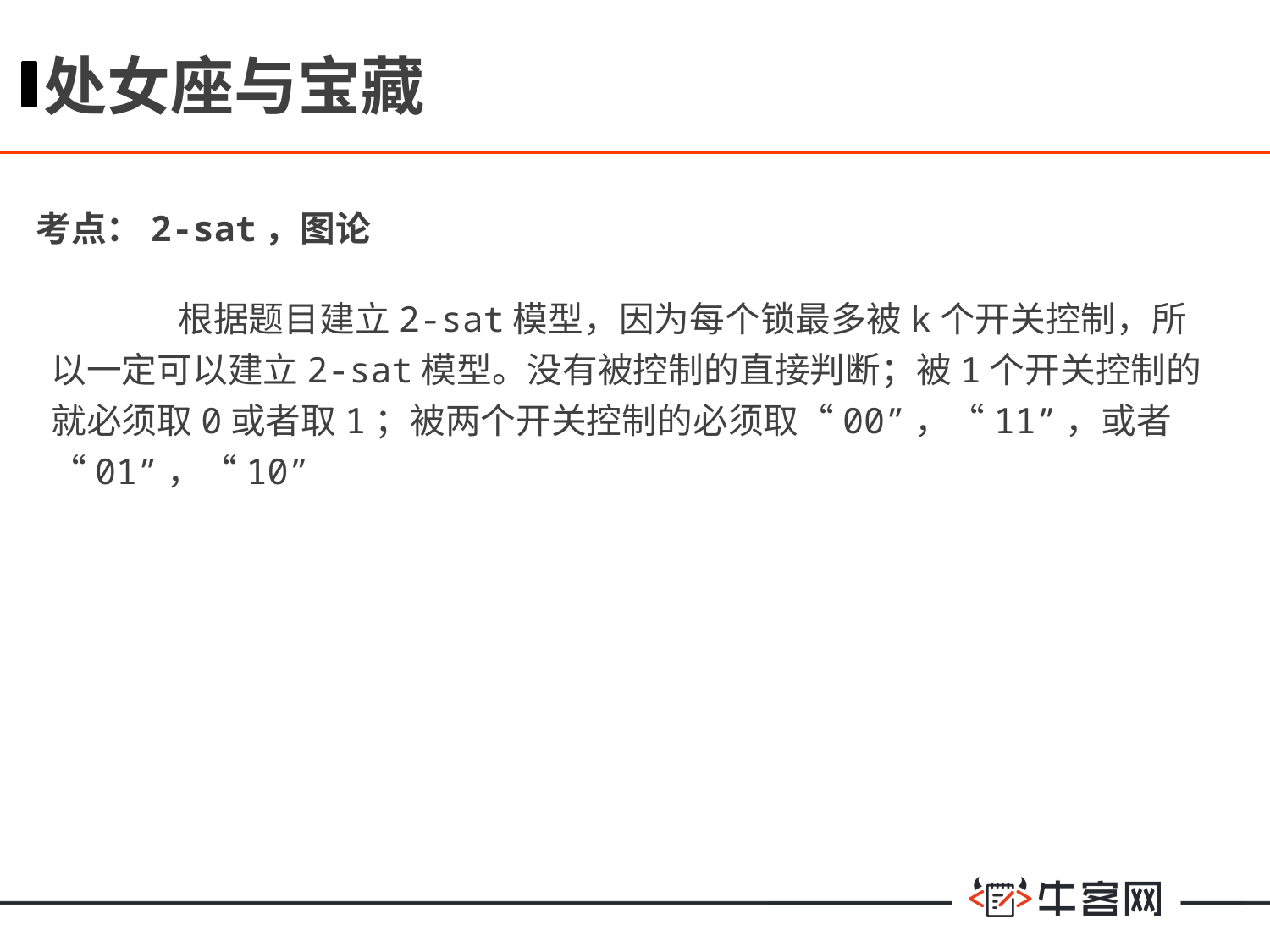

处女座与宝藏

考点：2-sat，图论
	根据题目建立2-sat模型，因为每个锁最多被k个开关控制，所以一定可以建立2-sat模型。没有被控制的直接判断；被1个开关控制的就必须取0或者取1；被两个开关控制的必须取“00”，“11”，或者“01”，“10”